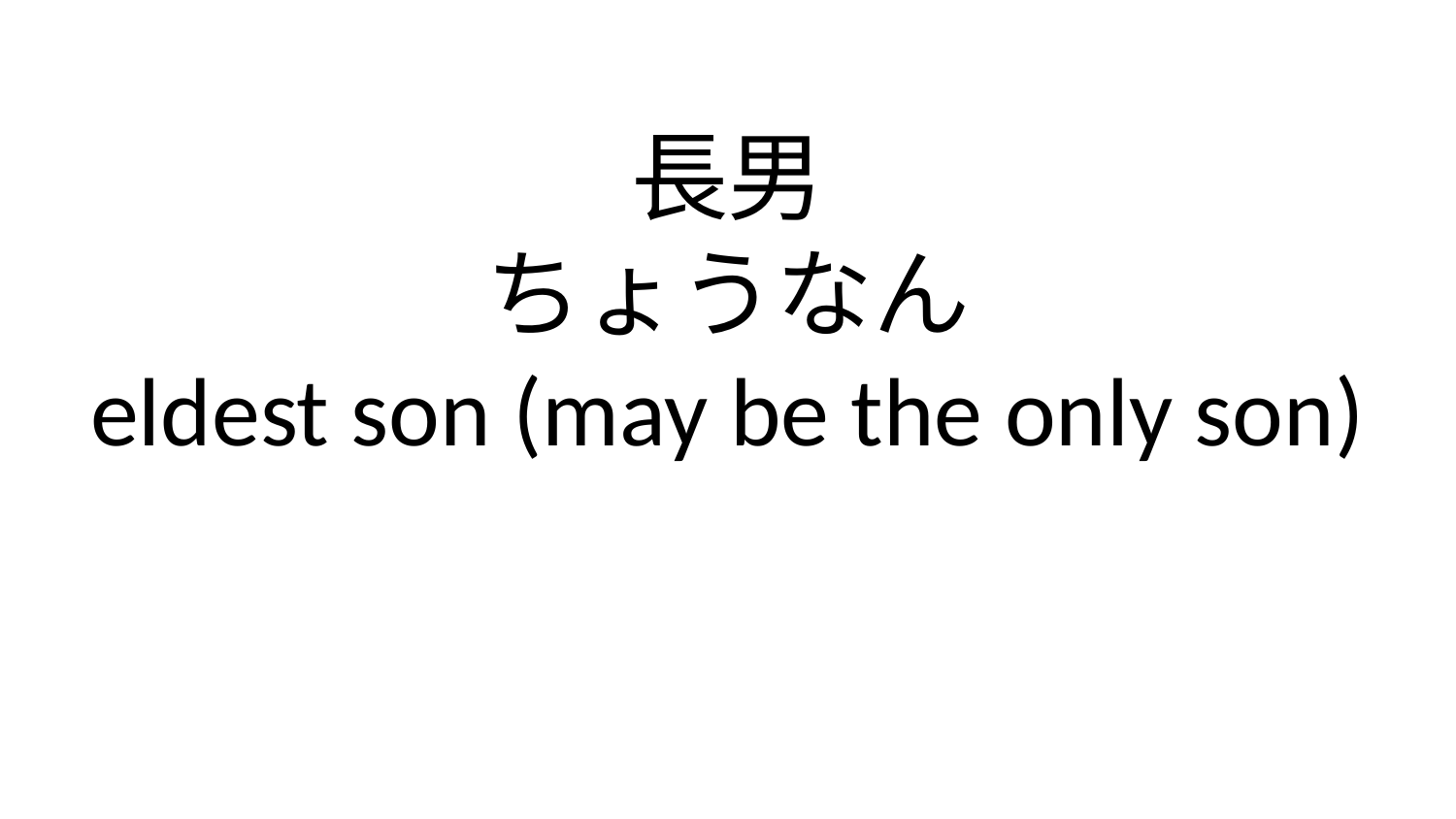

長男
ちょうなん
eldest son (may be the only son)